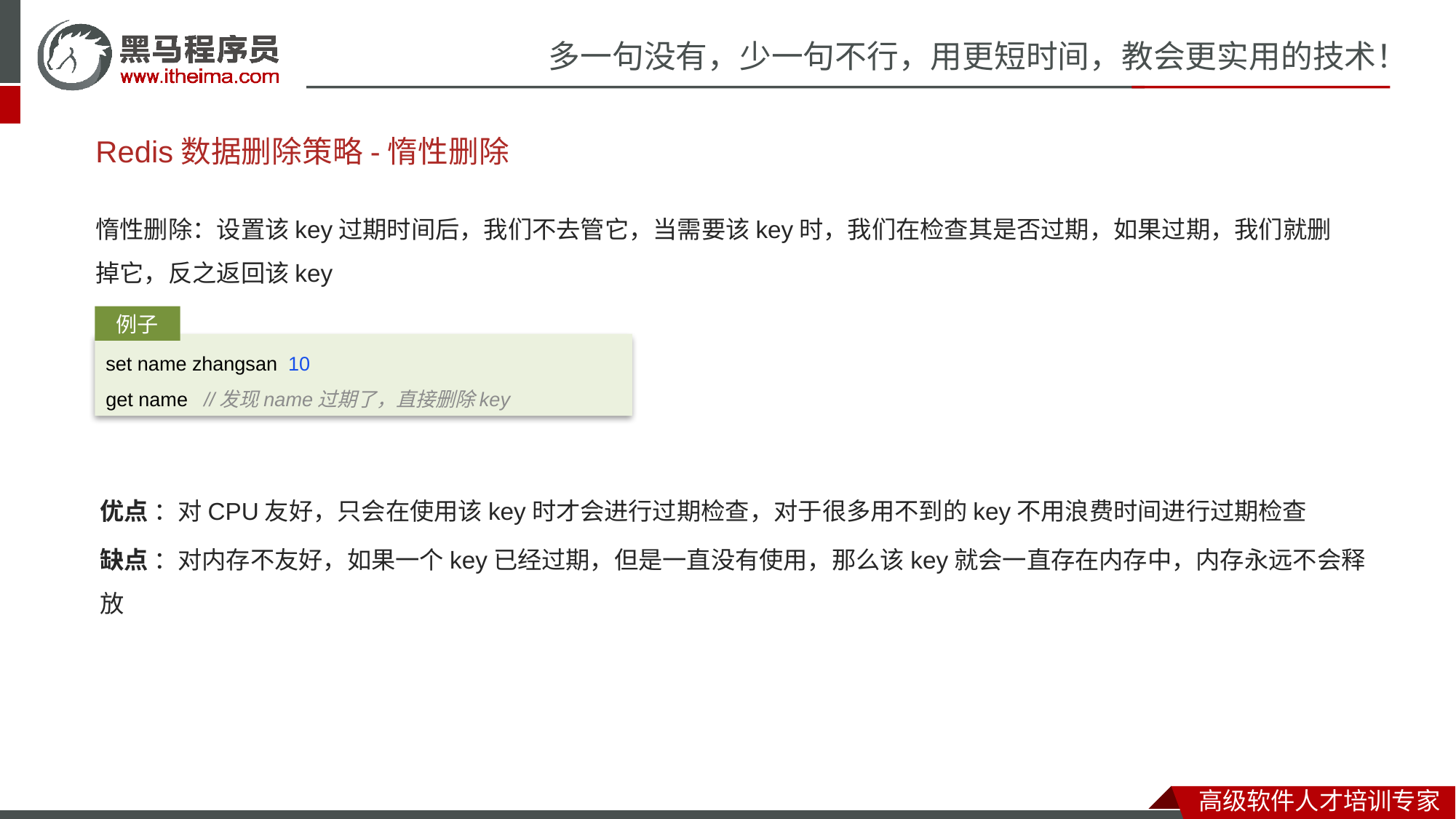

# Redis数据删除策略-惰性删除
惰性删除：设置该key过期时间后，我们不去管它，当需要该key时，我们在检查其是否过期，如果过期，我们就删掉它，反之返回该key
例子
set name zhangsan  10
get name   //发现name过期了，直接删除key
优点 ：对CPU友好，只会在使用该key时才会进行过期检查，对于很多用不到的key不用浪费时间进行过期检查
缺点 ：对内存不友好，如果一个key已经过期，但是一直没有使用，那么该key就会一直存在内存中，内存永远不会释放